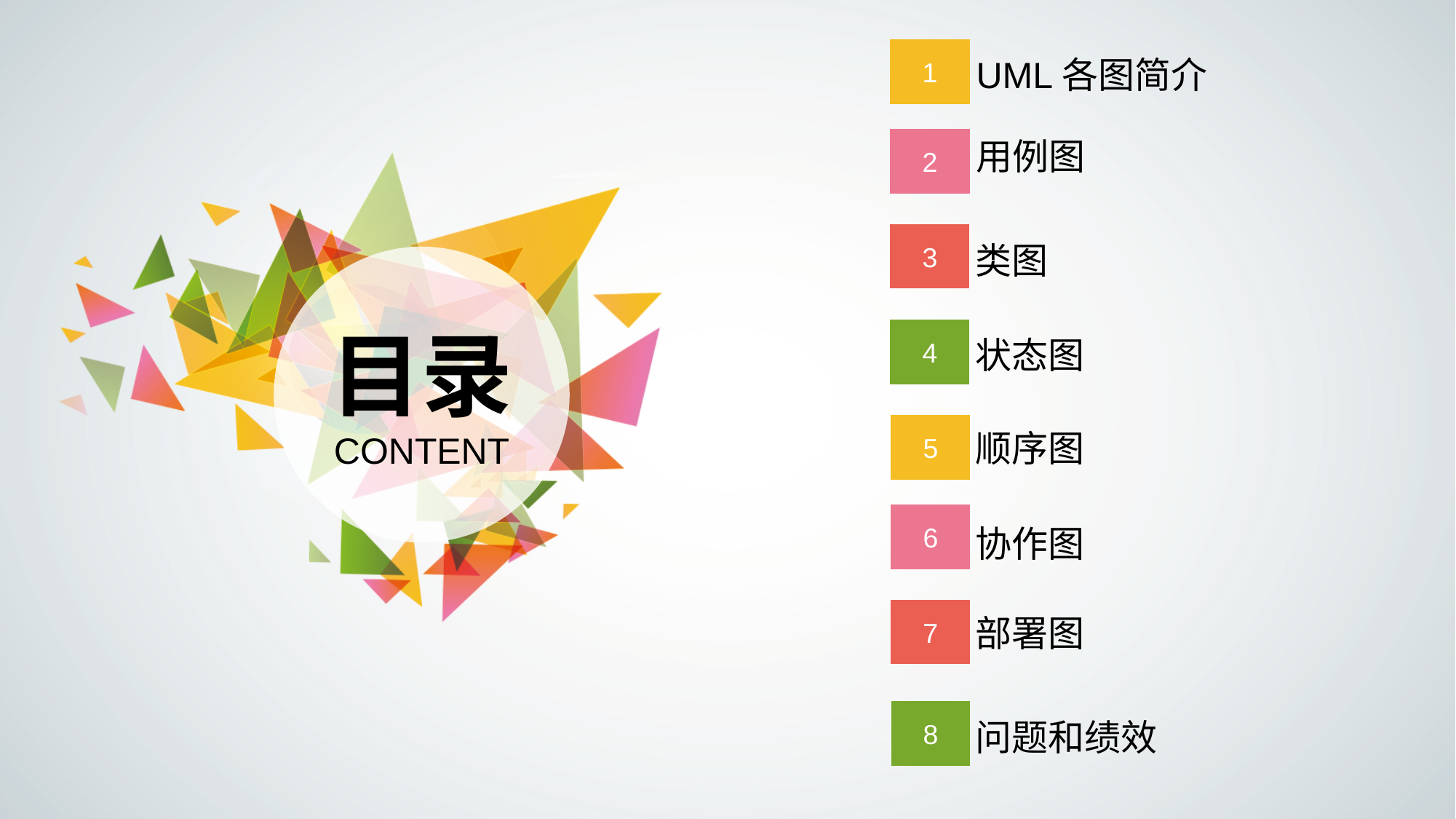

UML各图简介
1
用例图
2
类图
3
目录
CONTENT
状态图
4
顺序图
5
协作图
6
部署图
7
问题和绩效
8